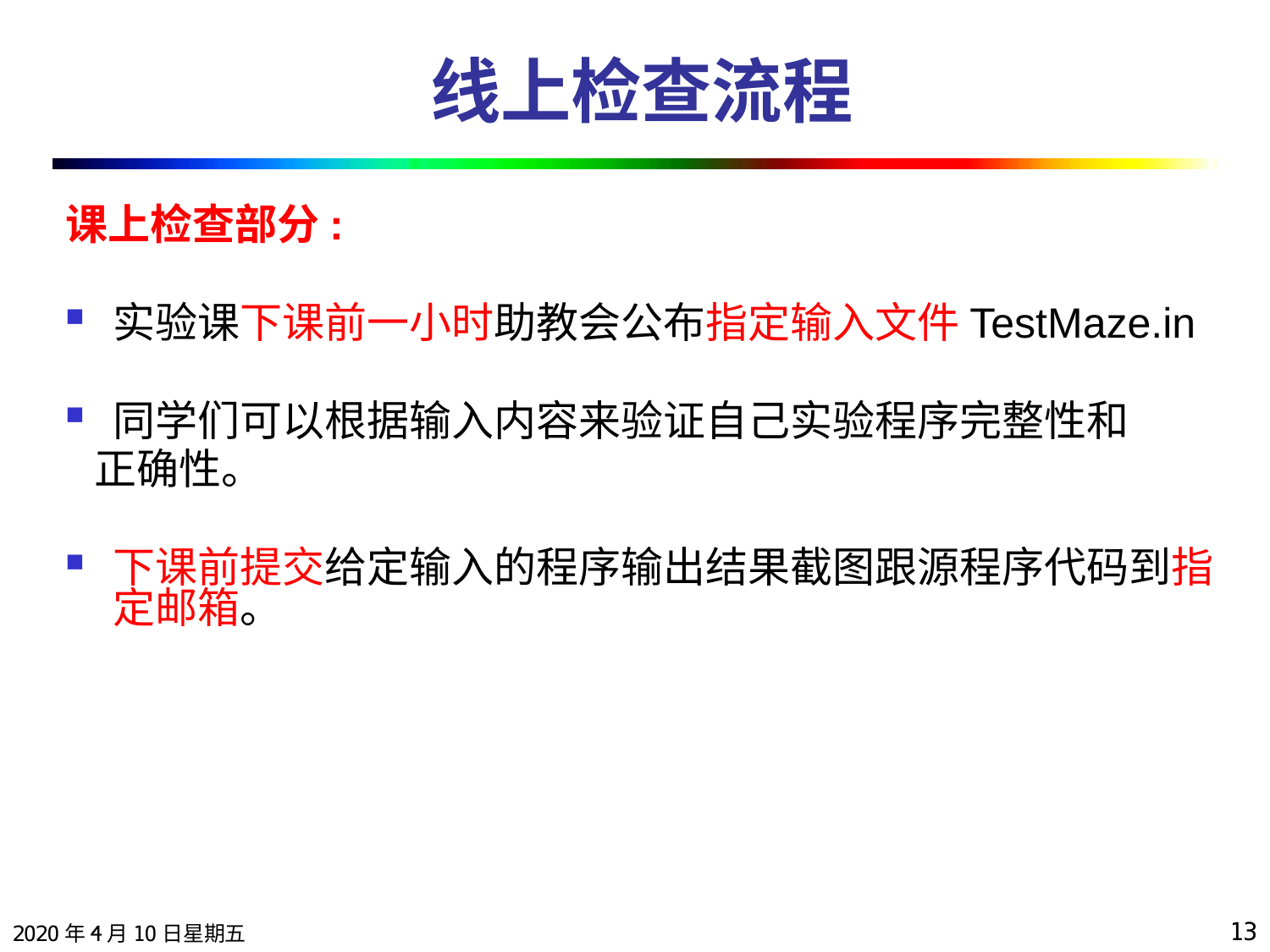

# 线上检查流程
课上检查部分:

实验课下课前一小时助教会公布指定输入文件TestMaze.in

同学们可以根据输入内容来验证自己实验程序完整性和
  正确性。

下课前提交给定输入的程序输出结果截图跟源程序代码到指定邮箱。

2020年4月10日星期五
13